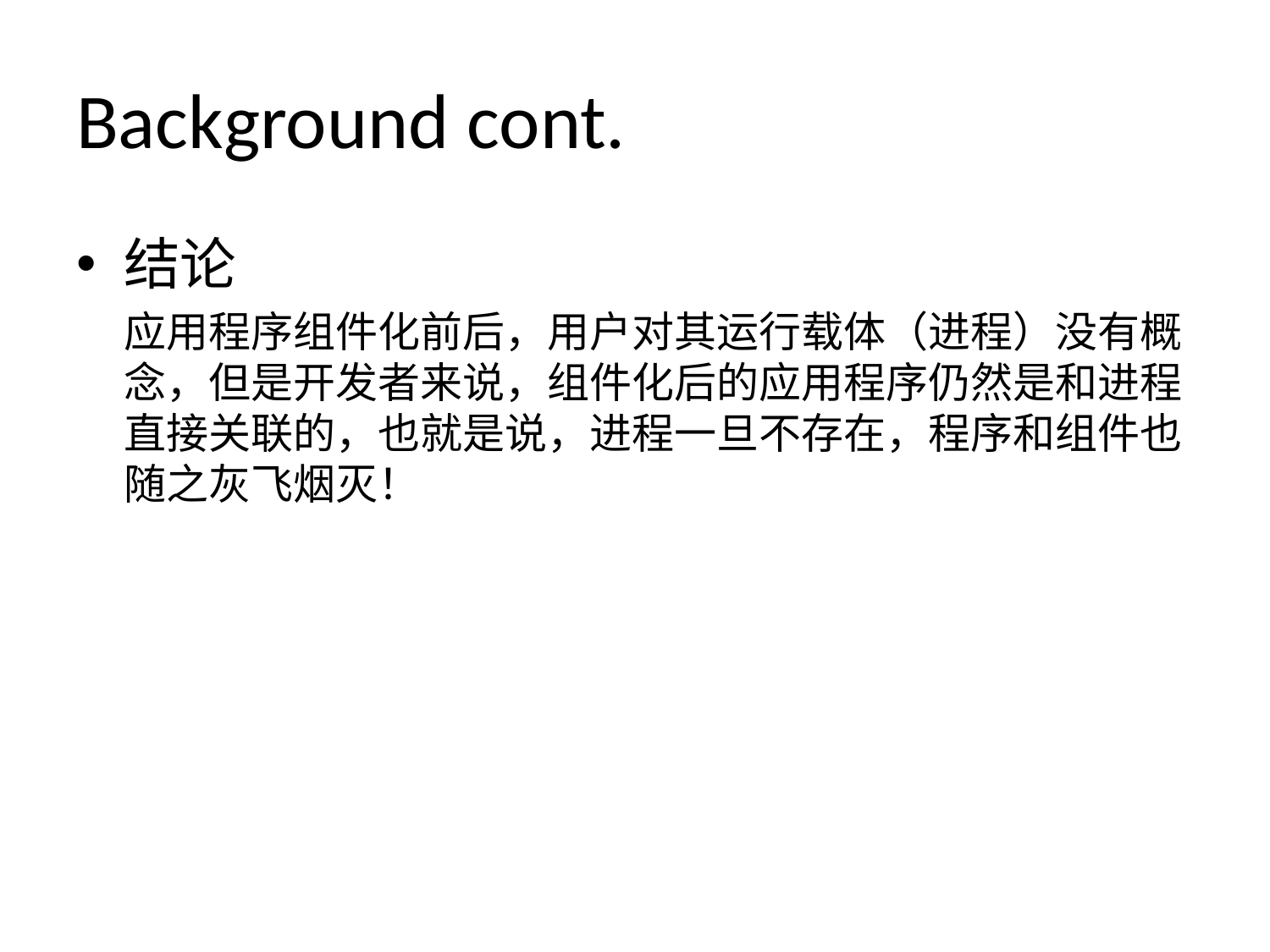

# Background cont.
结论
	应用程序组件化前后，用户对其运行载体（进程）没有概念，但是开发者来说，组件化后的应用程序仍然是和进程直接关联的，也就是说，进程一旦不存在，程序和组件也随之灰飞烟灭！